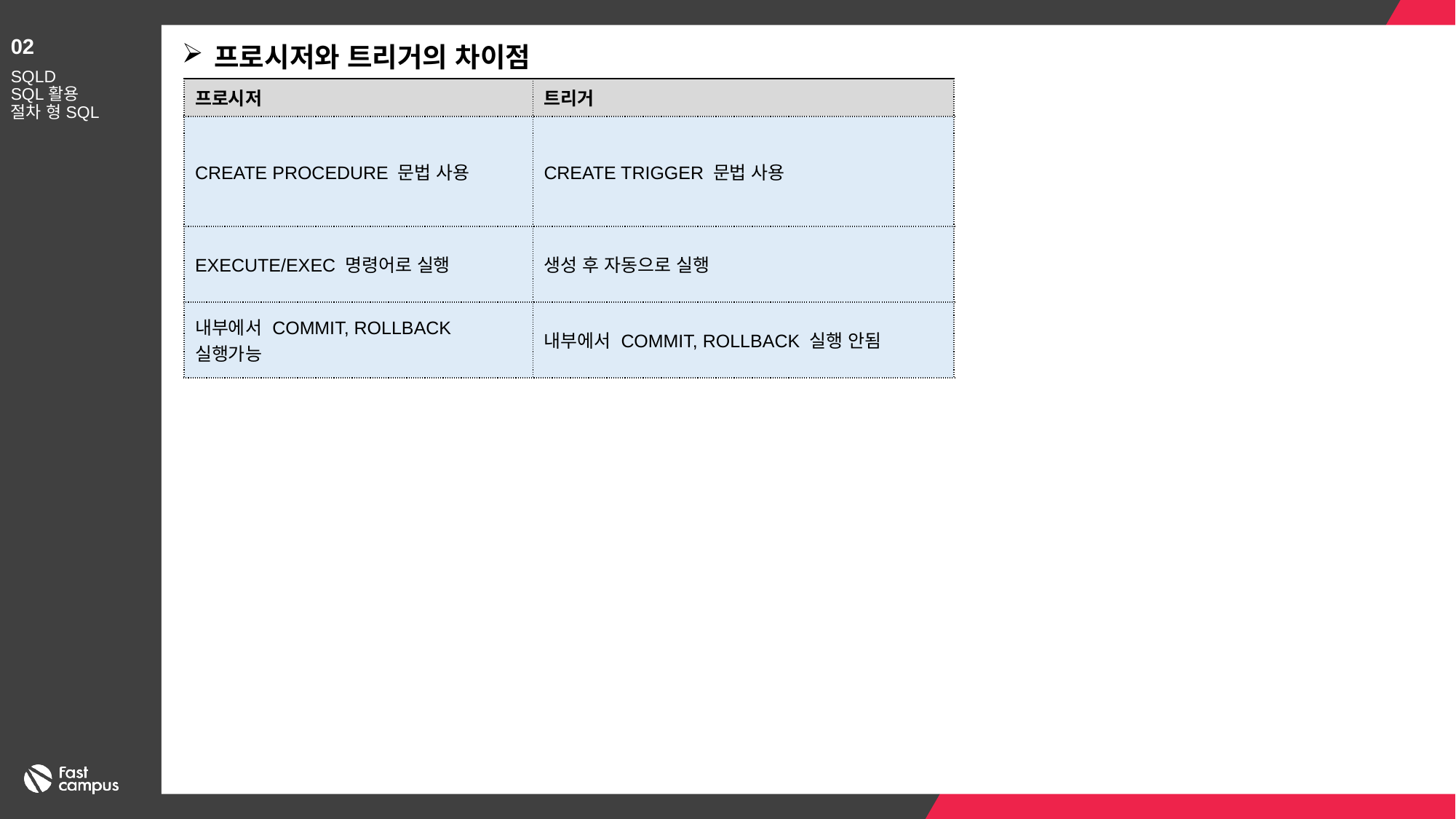

02
프로시저와 트리거의 차이점
SQLD
SQL활용
절차 형SQL
| 프로시저 | 트리거 |
| --- | --- |
| CREATE PROCEDURE 문법 사용 | CREATE TRIGGER 문법 사용 |
| EXECUTE/EXEC 명령어로 실행 | 생성 후 자동으로 실행 |
| 내부에서 COMMIT, ROLLBACK 실행가능 | 내부에서 COMMIT, ROLLBACK 실행 안됨 |